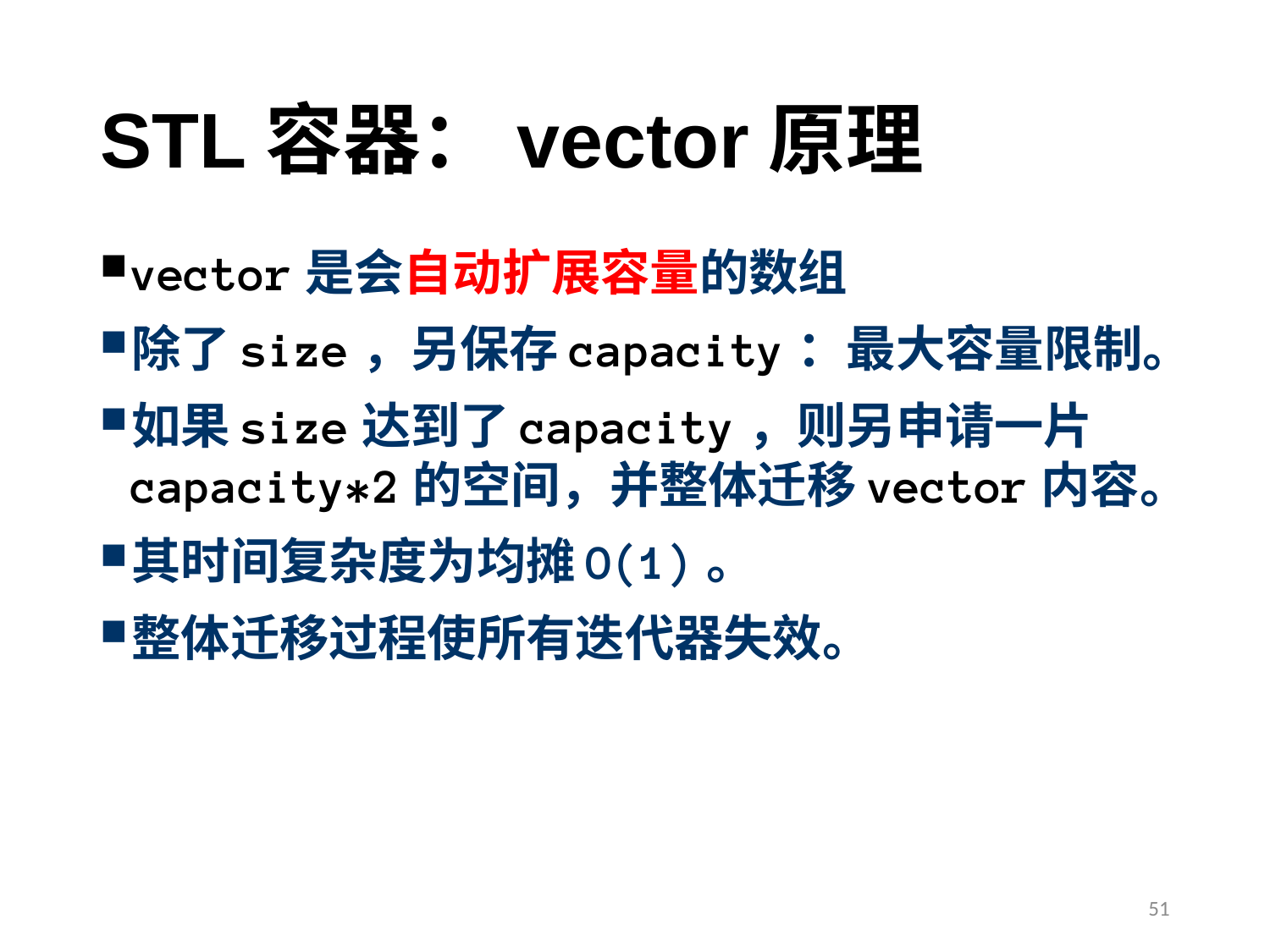

# STL容器：vector原理
vector是会自动扩展容量的数组
除了size，另保存capacity：最大容量限制。
如果size达到了capacity，则另申请一片capacity*2的空间，并整体迁移vector内容。
其时间复杂度为均摊O(1)。
整体迁移过程使所有迭代器失效。
51